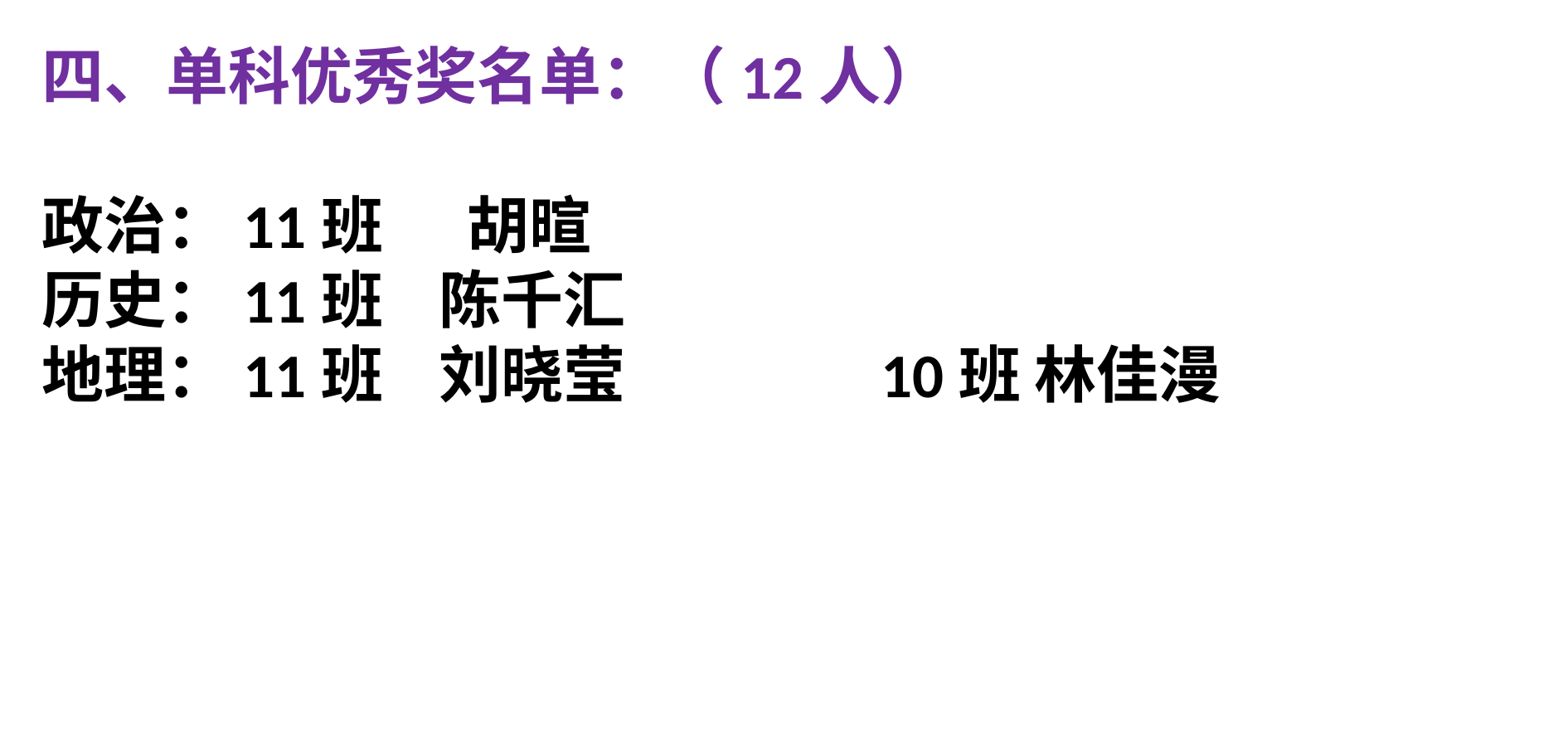

四、单科优秀奖名单：（12人）

政治：11班      胡暄
历史：11班    陈千汇
地理：11班    刘晓莹                 10班 林佳漫